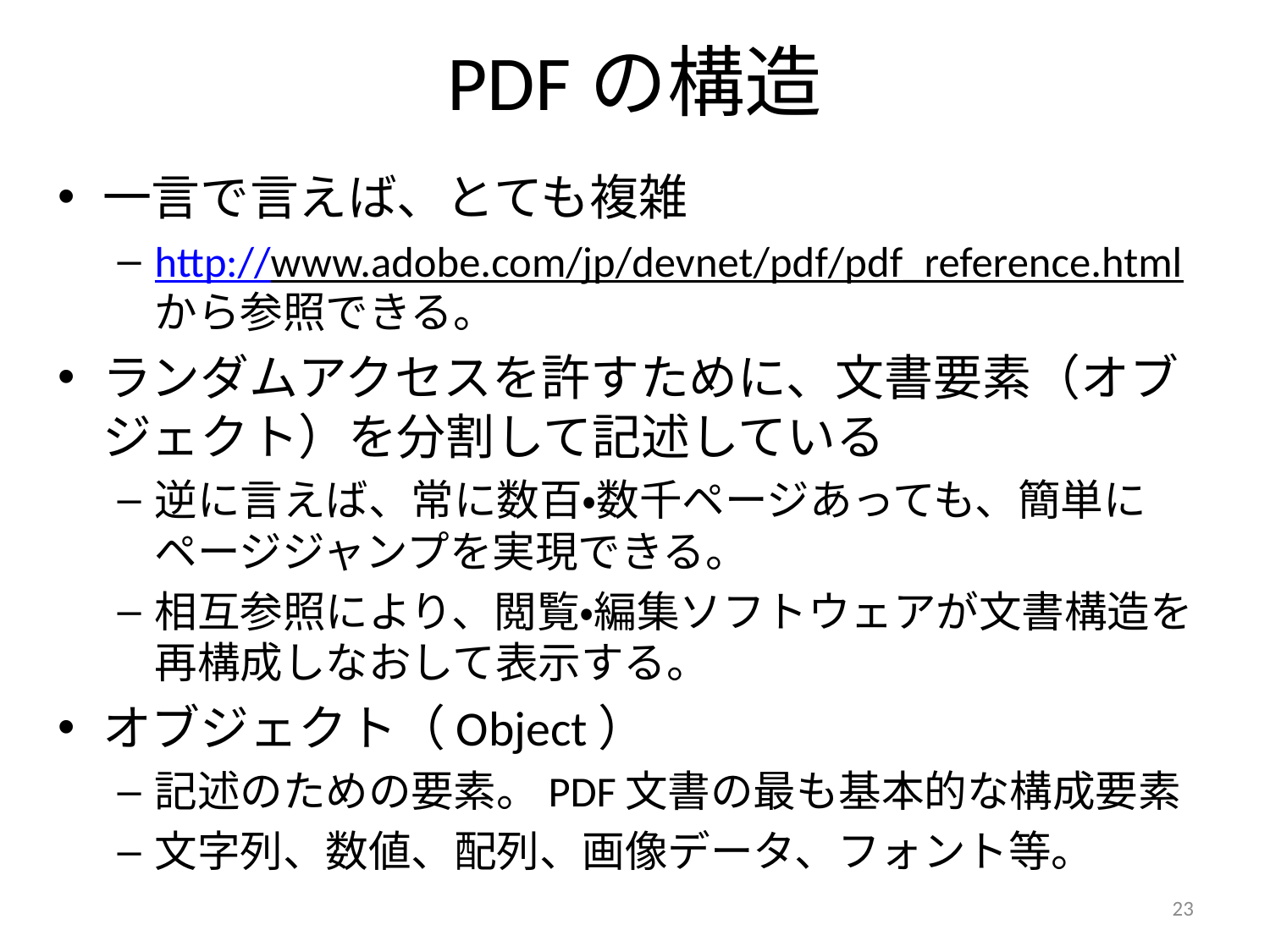

# PDFの構造
一言で言えば、とても複雑
http://www.adobe.com/jp/devnet/pdf/pdf_reference.html から参照できる。
ランダムアクセスを許すために、文書要素（オブジェクト）を分割して記述している
逆に言えば、常に数百・数千ページあっても、簡単にページジャンプを実現できる。
相互参照により、閲覧・編集ソフトウェアが文書構造を再構成しなおして表示する。
オブジェクト（Object）
記述のための要素。PDF文書の最も基本的な構成要素
文字列、数値、配列、画像データ、フォント等。
23